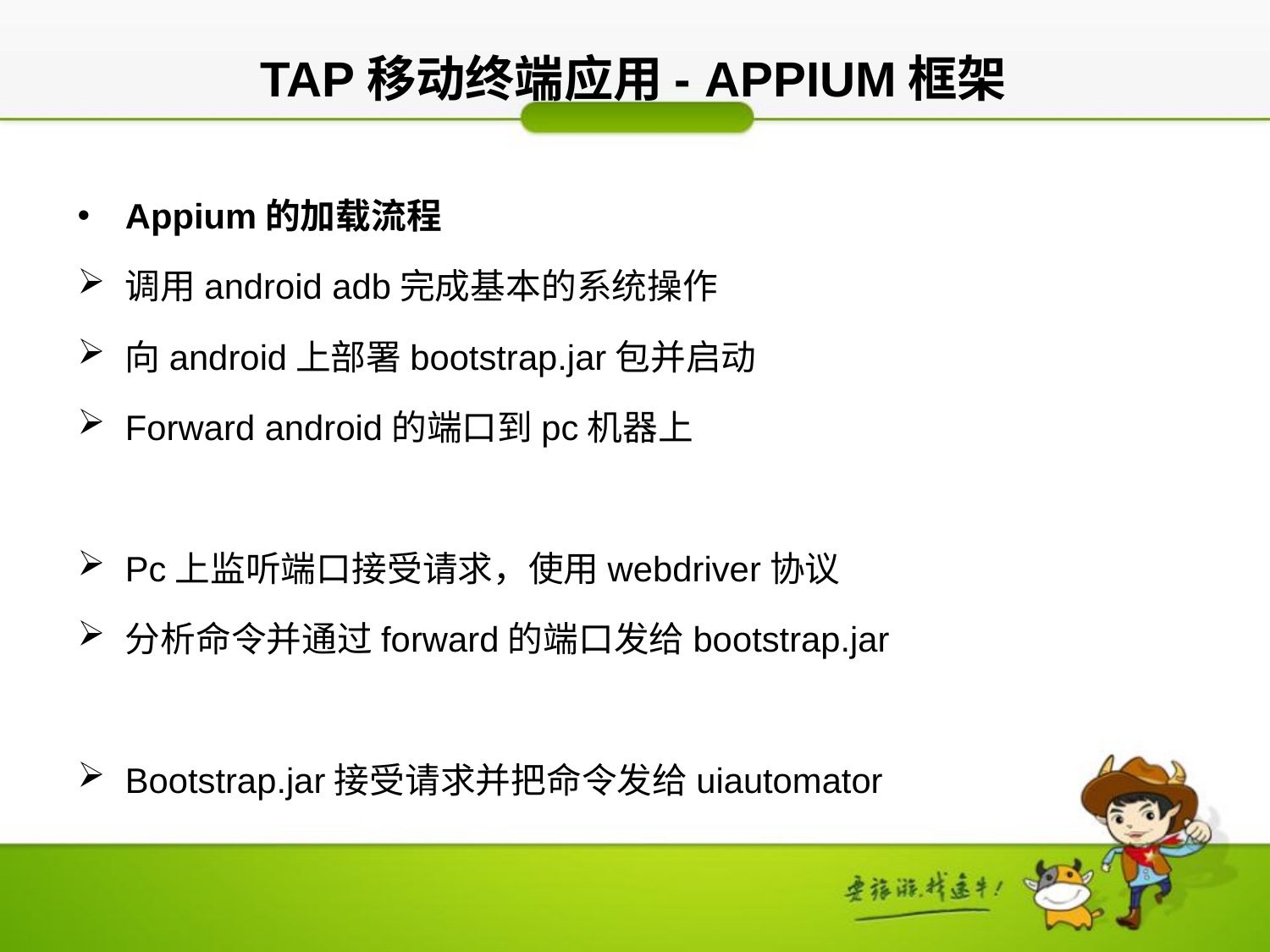

# TAP移动终端应用- APPIUM框架
Appium的加载流程
调用android adb完成基本的系统操作
向android上部署bootstrap.jar包并启动
Forward android的端口到pc机器上

Pc上监听端口接受请求，使用webdriver协议
分析命令并通过forward的端口发给bootstrap.jar

Bootstrap.jar接受请求并把命令发给uiautomator